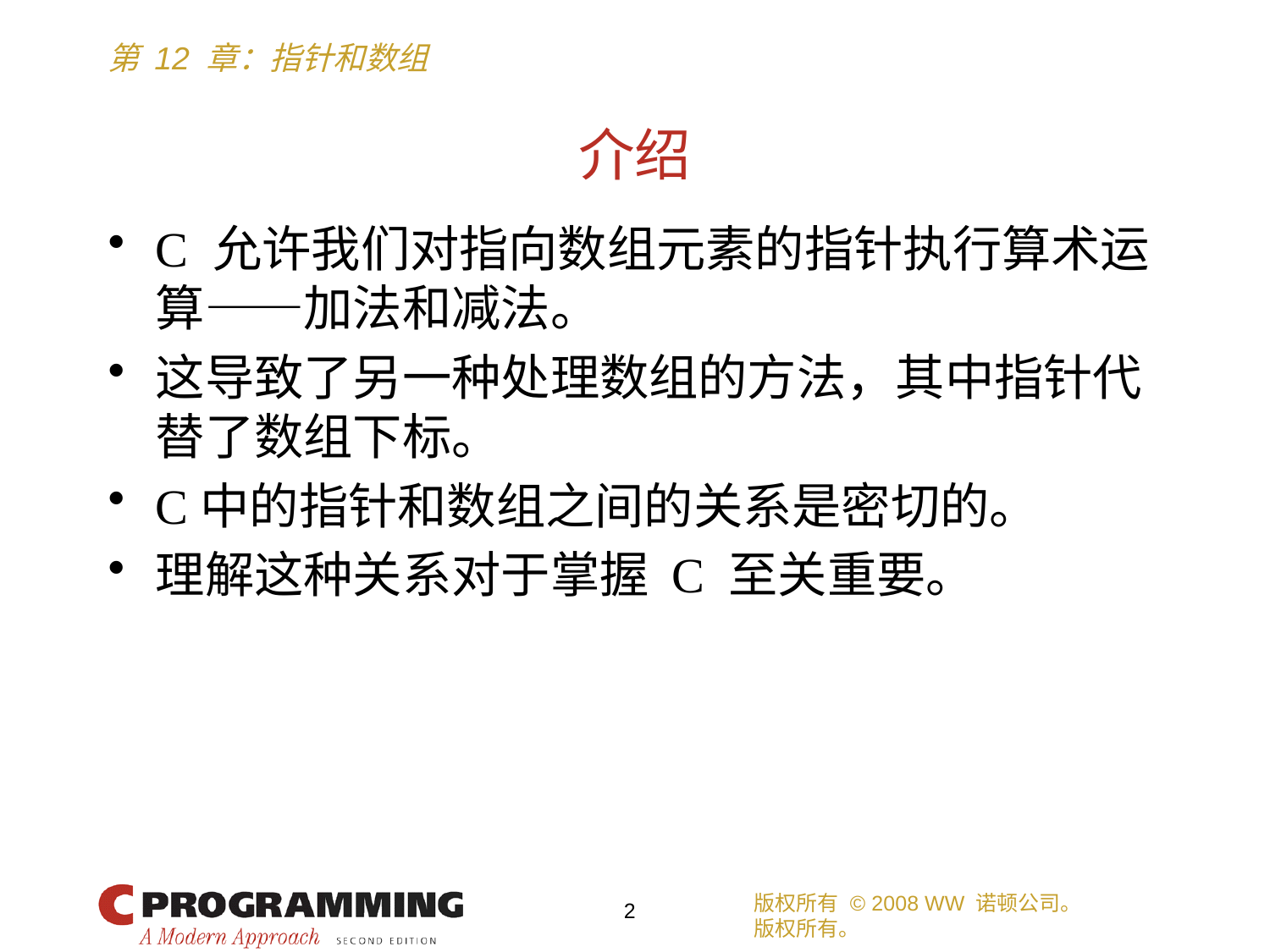

# 介绍
C 允许我们对指向数组元素的指针执行算术运算——加法和减法。
这导致了另一种处理数组的方法，其中指针代替了数组下标。
C中的指针和数组之间的关系是密切的。
理解这种关系对于掌握 C 至关重要。

版权所有 © 2008 WW 诺顿公司。
版权所有。
2